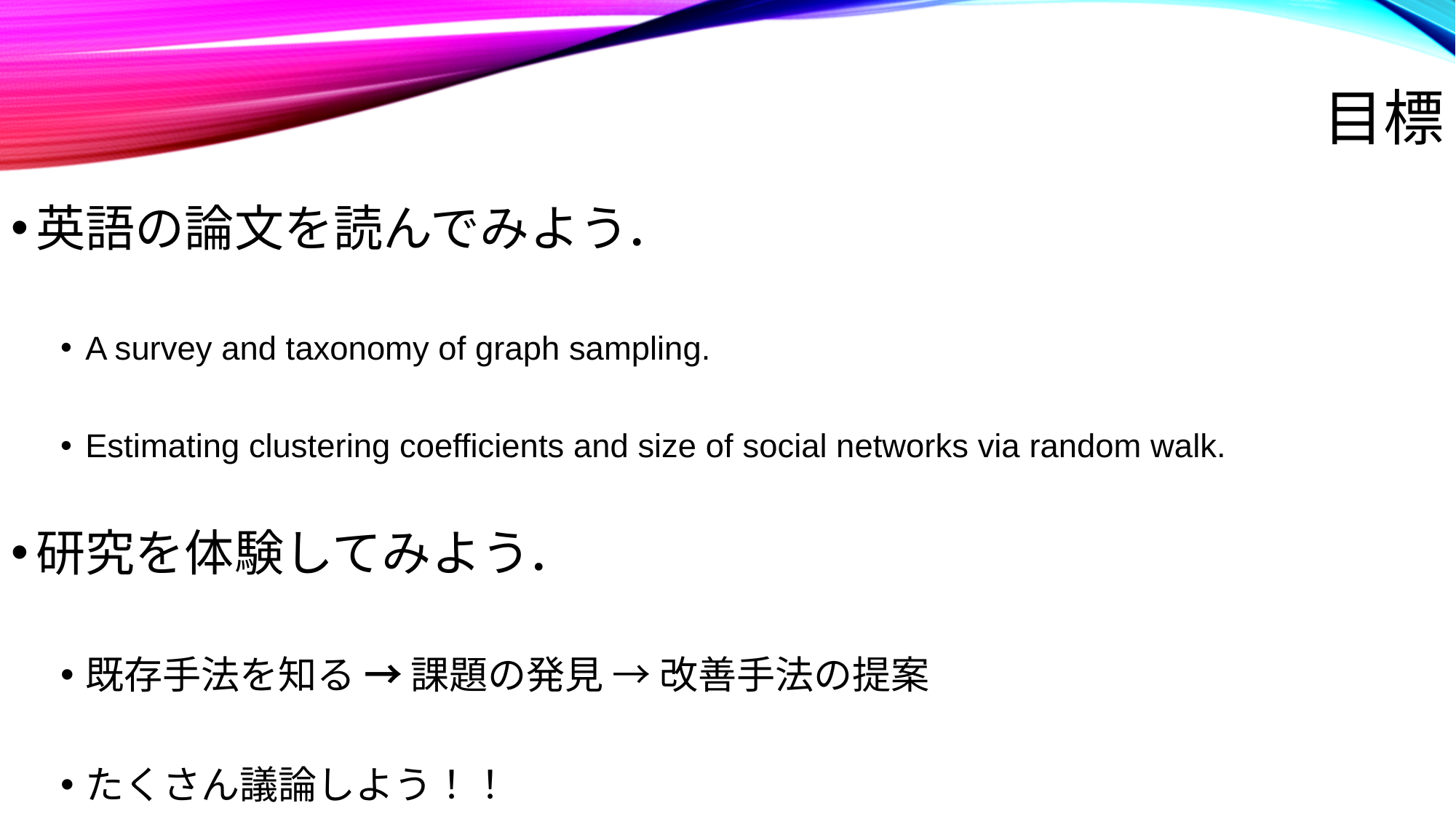

# 目標
英語の論文を読んでみよう．

A survey and taxonomy of graph sampling.

Estimating clustering coefficients and size of social networks via random walk.

研究を体験してみよう．

既存手法を知る → 課題の発見 → 改善手法の提案

たくさん議論しよう！！